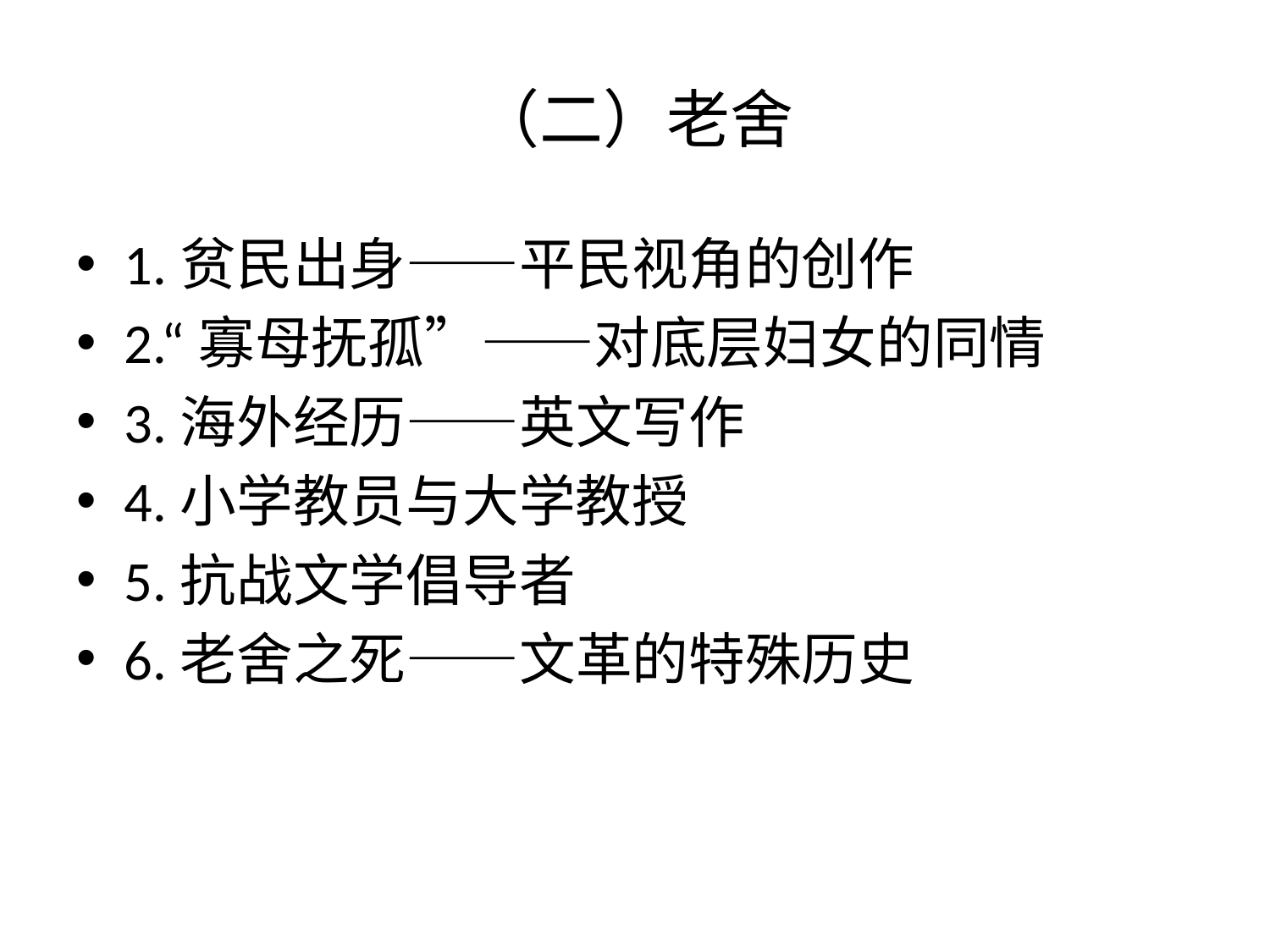

# （二）老舍
1.贫民出身——平民视角的创作
2.“寡母抚孤”——对底层妇女的同情
3.海外经历——英文写作
4.小学教员与大学教授
5.抗战文学倡导者
6.老舍之死——文革的特殊历史